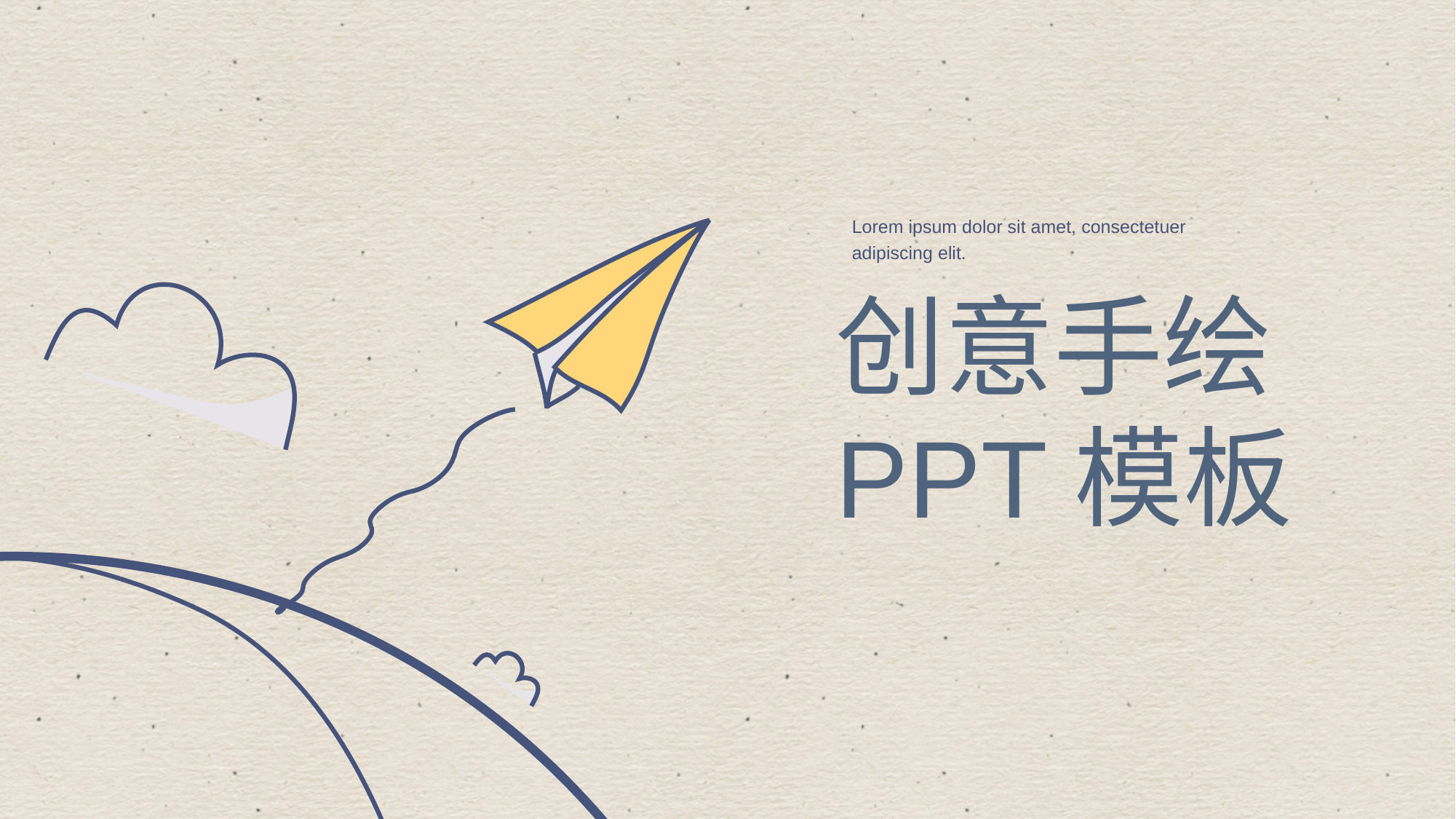

Lorem ipsum dolor sit amet, consectetuer adipiscing elit.

创意手绘
PPT模板